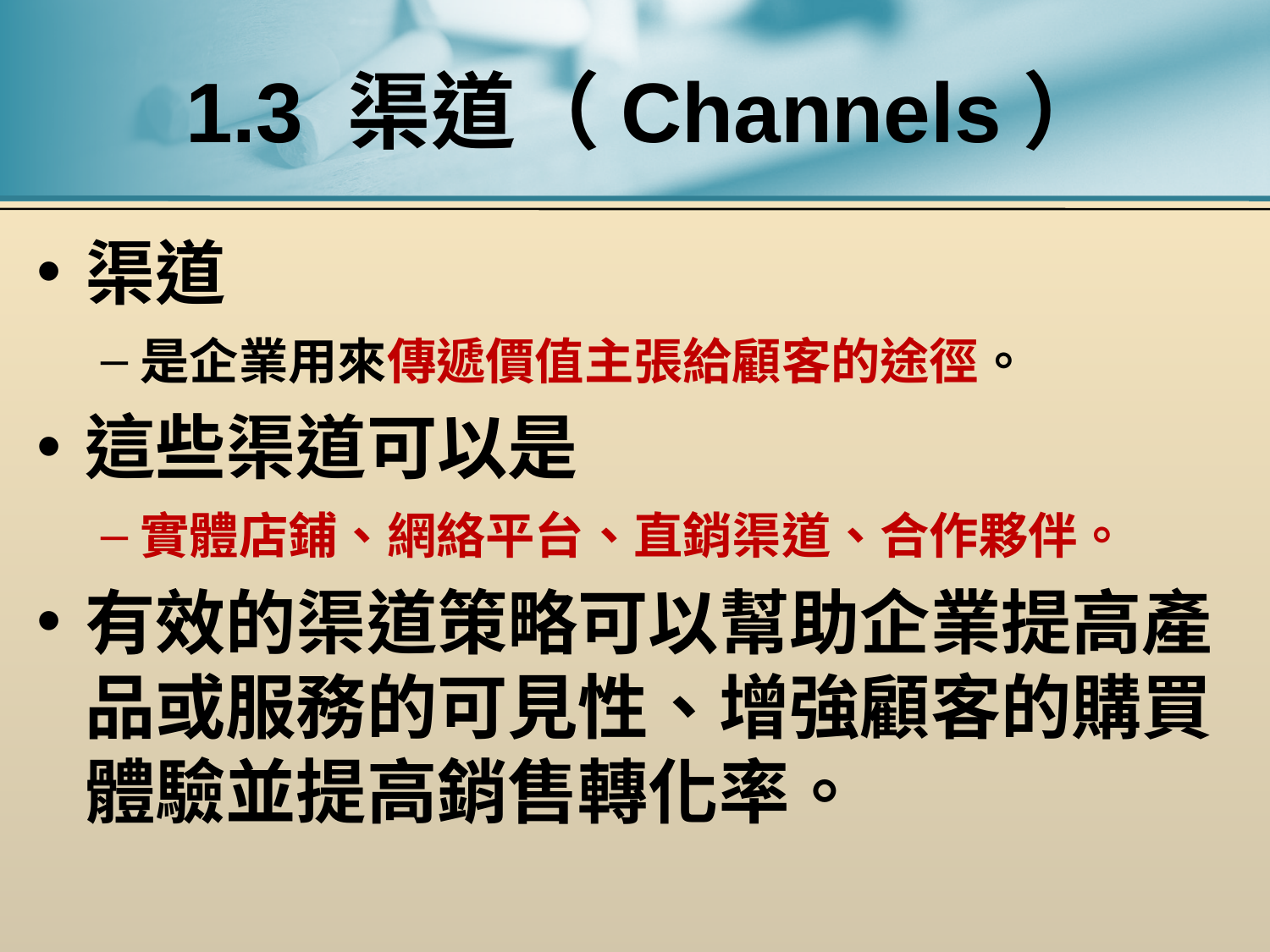

# 1.3 渠道（Channels）
渠道
是企業用來傳遞價值主張給顧客的途徑。
這些渠道可以是
實體店鋪、網絡平台、直銷渠道、合作夥伴。
有效的渠道策略可以幫助企業提高產品或服務的可見性、增強顧客的購買體驗並提高銷售轉化率。